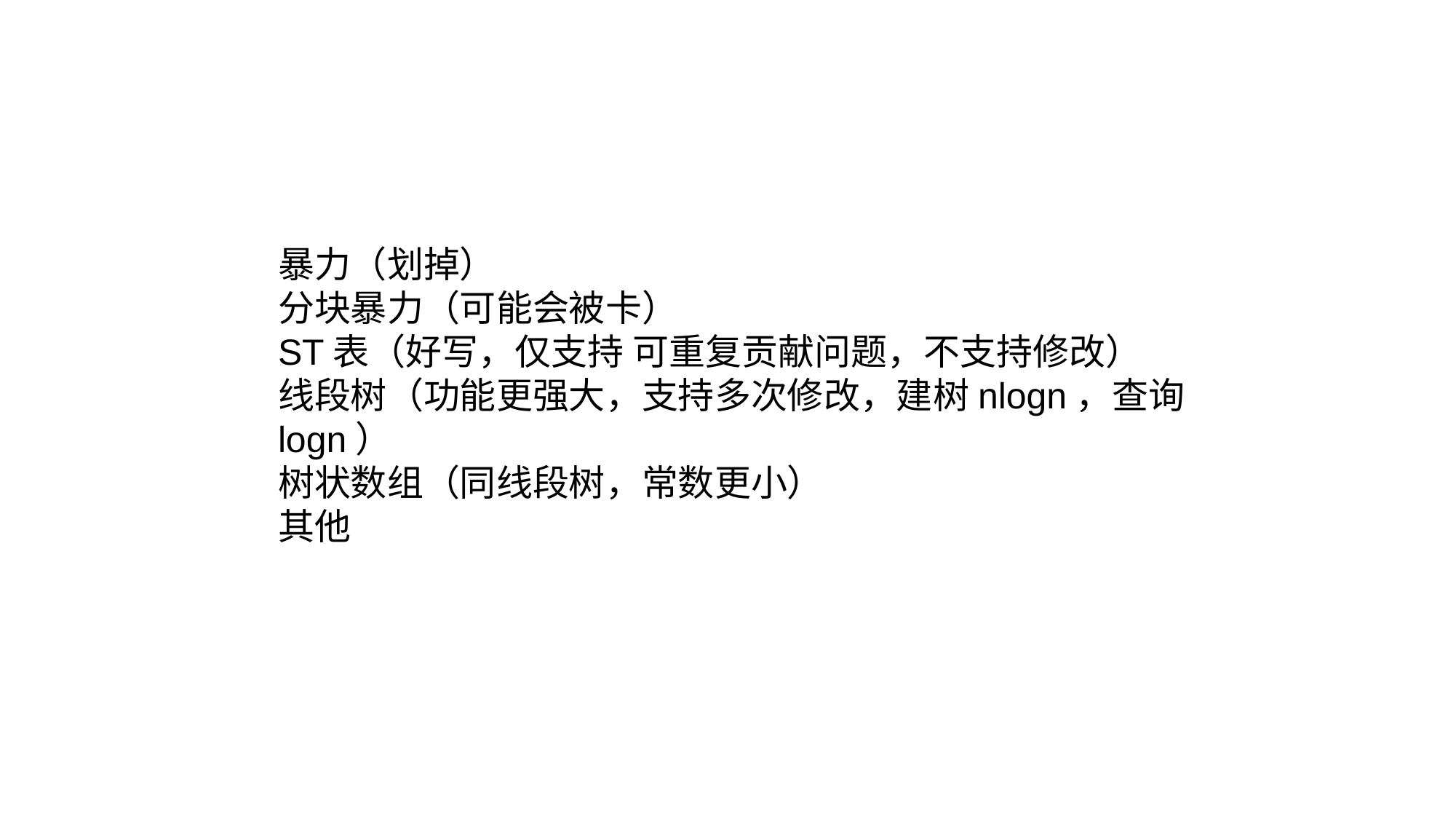

暴力（划掉）
分块暴力（可能会被卡）
ST表（好写，仅支持 可重复贡献问题，不支持修改）
线段树（功能更强大，支持多次修改，建树nlogn，查询logn）
树状数组（同线段树，常数更小）
其他